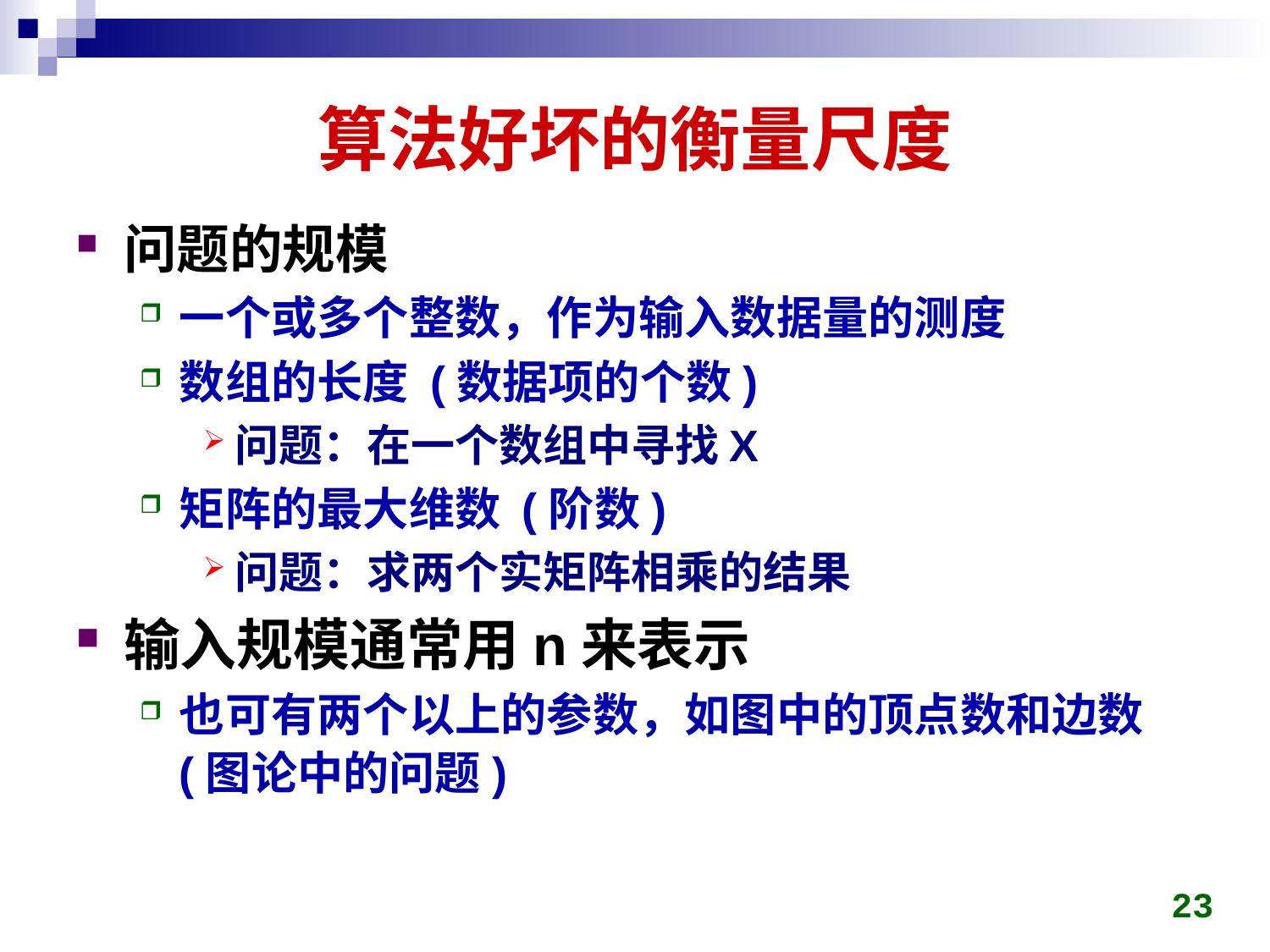

# 算法好坏的衡量尺度
问题的规模
一个或多个整数，作为输入数据量的测度
数组的长度 (数据项的个数)
问题：在一个数组中寻找X
矩阵的最大维数 (阶数)
问题：求两个实矩阵相乘的结果
输入规模通常用n来表示
也可有两个以上的参数，如图中的顶点数和边数 (图论中的问题)
23